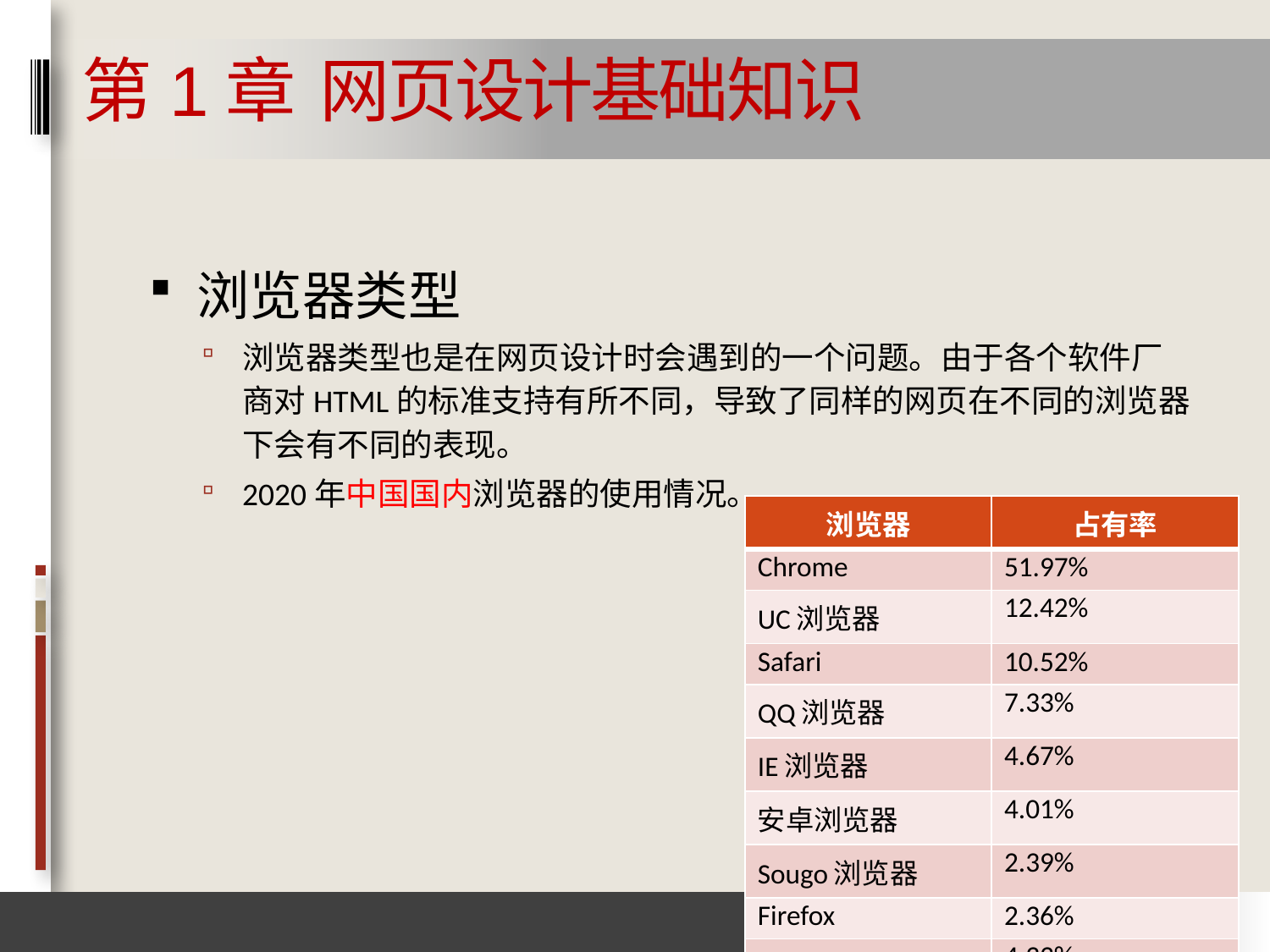

# 第1章  网页设计基础知识
浏览器类型
浏览器类型也是在网页设计时会遇到的一个问题。由于各个软件厂商对HTML的标准支持有所不同，导致了同样的网页在不同的浏览器下会有不同的表现。
2020年中国国内浏览器的使用情况。
| 浏览器 | 占有率 |
| --- | --- |
| Chrome | 51.97% |
| UC浏览器 | 12.42% |
| Safari | 10.52% |
| QQ浏览器 | 7.33% |
| IE浏览器 | 4.67% |
| 安卓浏览器 | 4.01% |
| Sougo浏览器 | 2.39% |
| Firefox | 2.36% |
| 其他 | 4.33% |